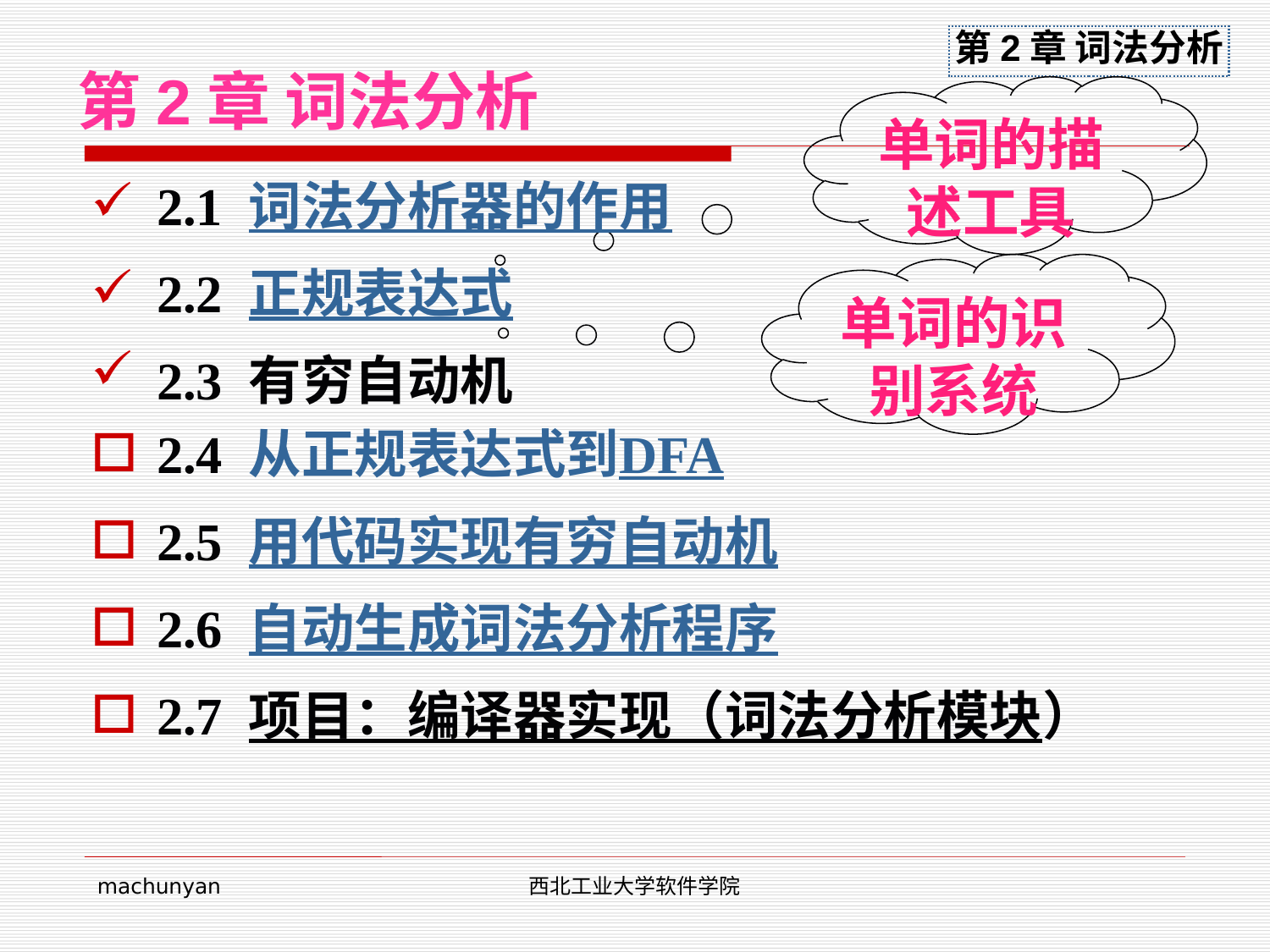

# 第2章 词法分析
单词的描述工具
2.1 词法分析器的作用
2.2 正规表达式
2.3 有穷自动机
2.4 从正规表达式到DFA
2.5 用代码实现有穷自动机
2.6 自动生成词法分析程序
2.7 项目：编译器实现（词法分析模块）
单词的识别系统
machunyan

西北工业大学软件学院
46